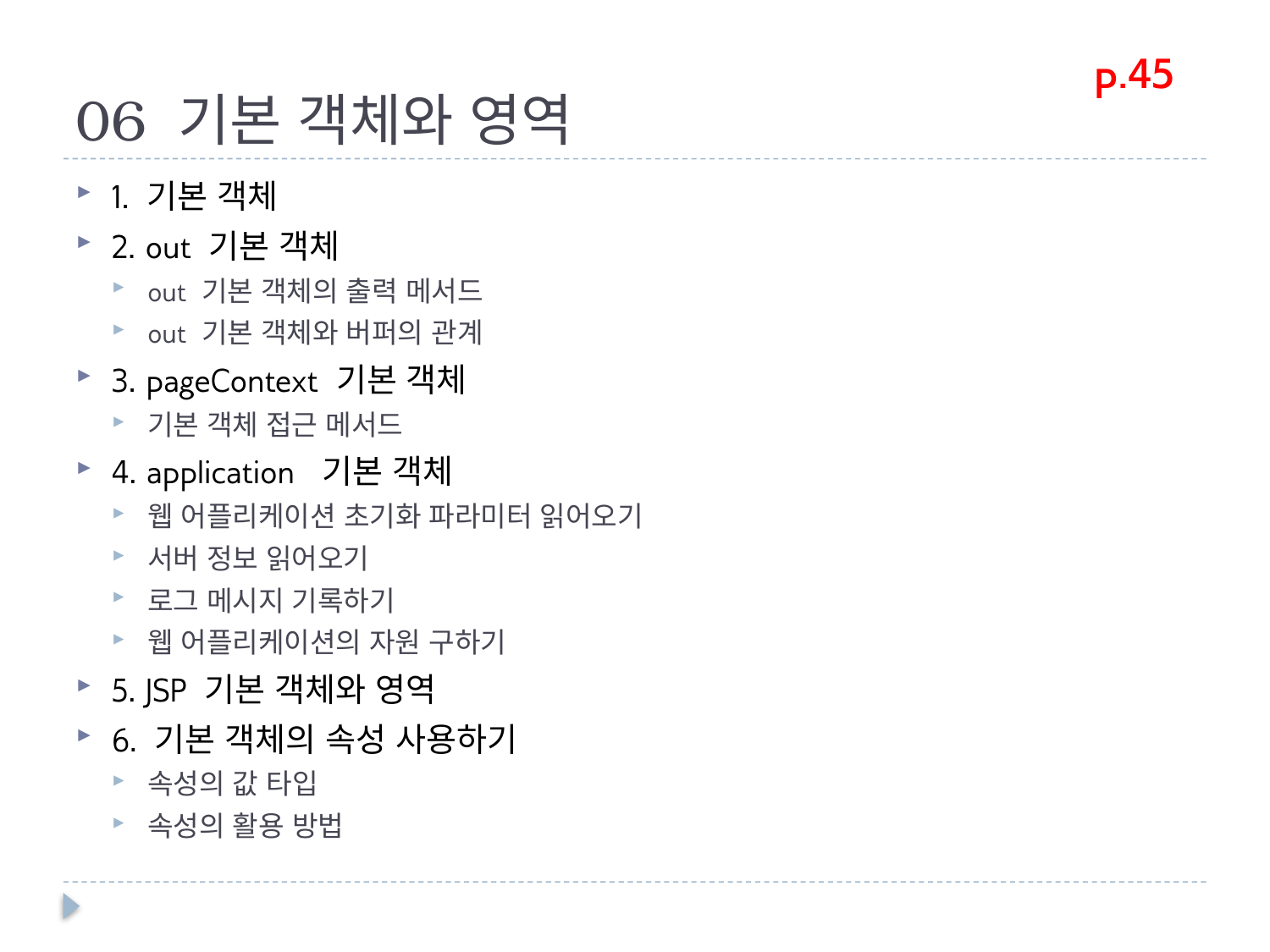

# 06 기본 객체와 영역
p.45
1. 기본 객체
2. out 기본 객체
out 기본 객체의 출력 메서드
out 기본 객체와 버퍼의 관계
3. pageContext 기본 객체
기본 객체 접근 메서드
4. application  기본 객체
웹 어플리케이션 초기화 파라미터 읽어오기
서버 정보 읽어오기
로그 메시지 기록하기
웹 어플리케이션의 자원 구하기
5. JSP 기본 객체와 영역
6. 기본 객체의 속성 사용하기
속성의 값 타입
속성의 활용 방법